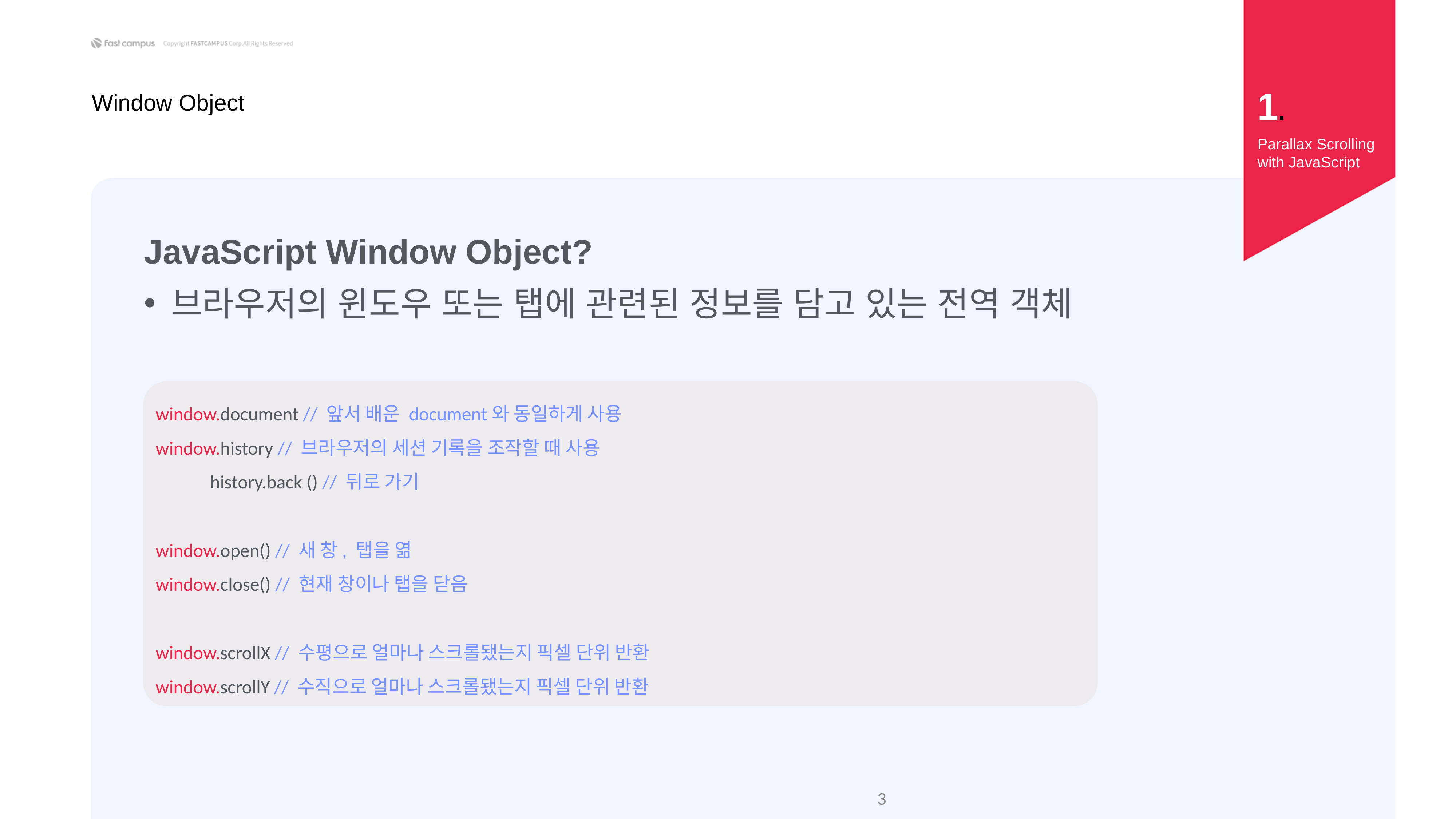

1.
Window Object
Parallax Scrolling with JavaScript

JavaScript Window Object?
브라우저의 윈도우 또는 탭에 관련된 정보를 담고 있는 전역 객체
window.document // 앞서 배운 document와 동일하게 사용
window.history // 브라우저의 세션 기록을 조작할 때 사용
	history.back () // 뒤로 가기

window.open() // 새 창, 탭을 엶
window.close() // 현재 창이나 탭을 닫음

window.scrollX // 수평으로 얼마나 스크롤됐는지 픽셀 단위 반환
window.scrollY // 수직으로 얼마나 스크롤됐는지 픽셀 단위 반환
3